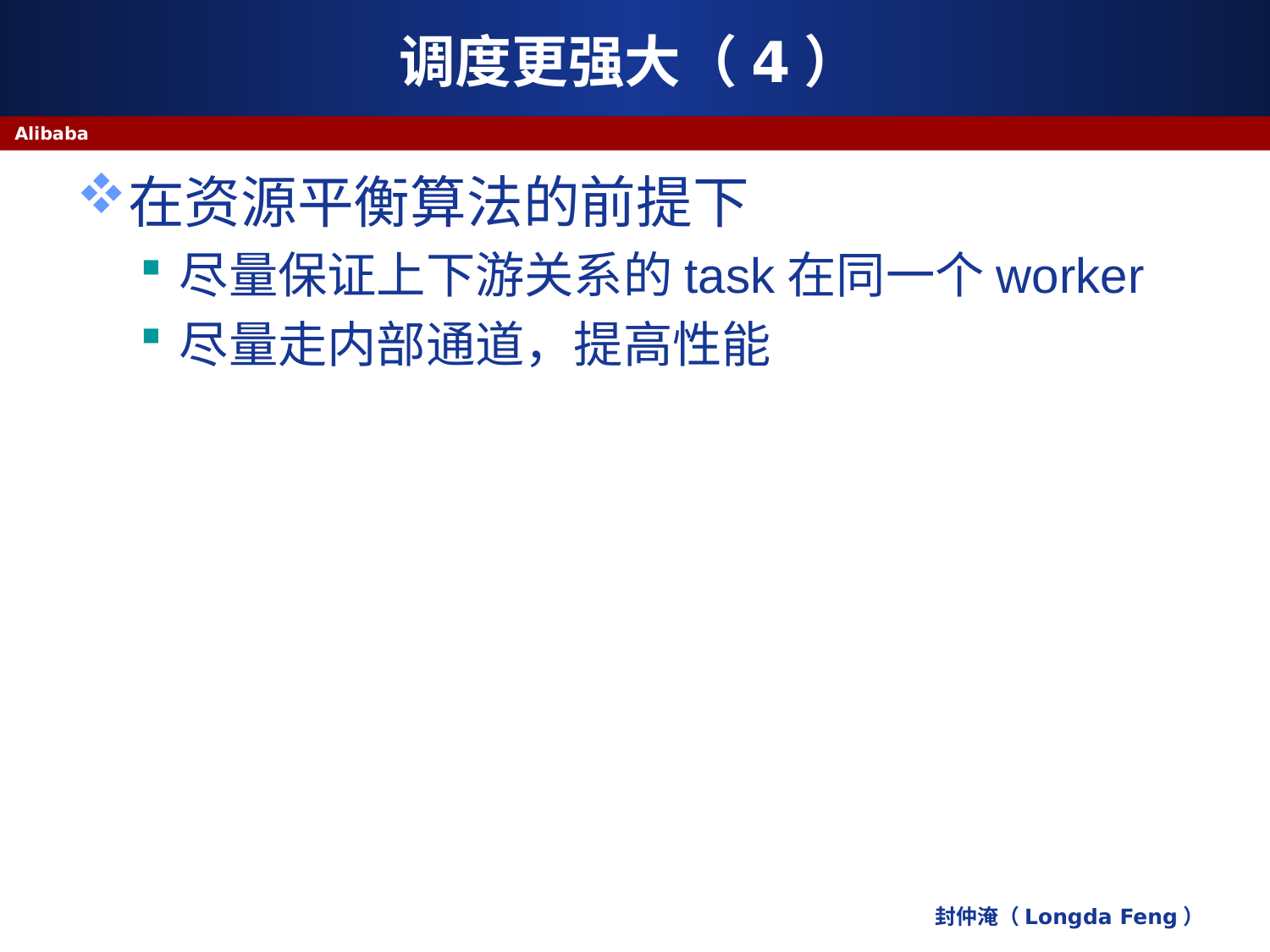

# 调度更强大（4）
Alibaba
在资源平衡算法的前提下
尽量保证上下游关系的task在同一个worker
尽量走内部通道，提高性能
封仲淹（Longda Feng）